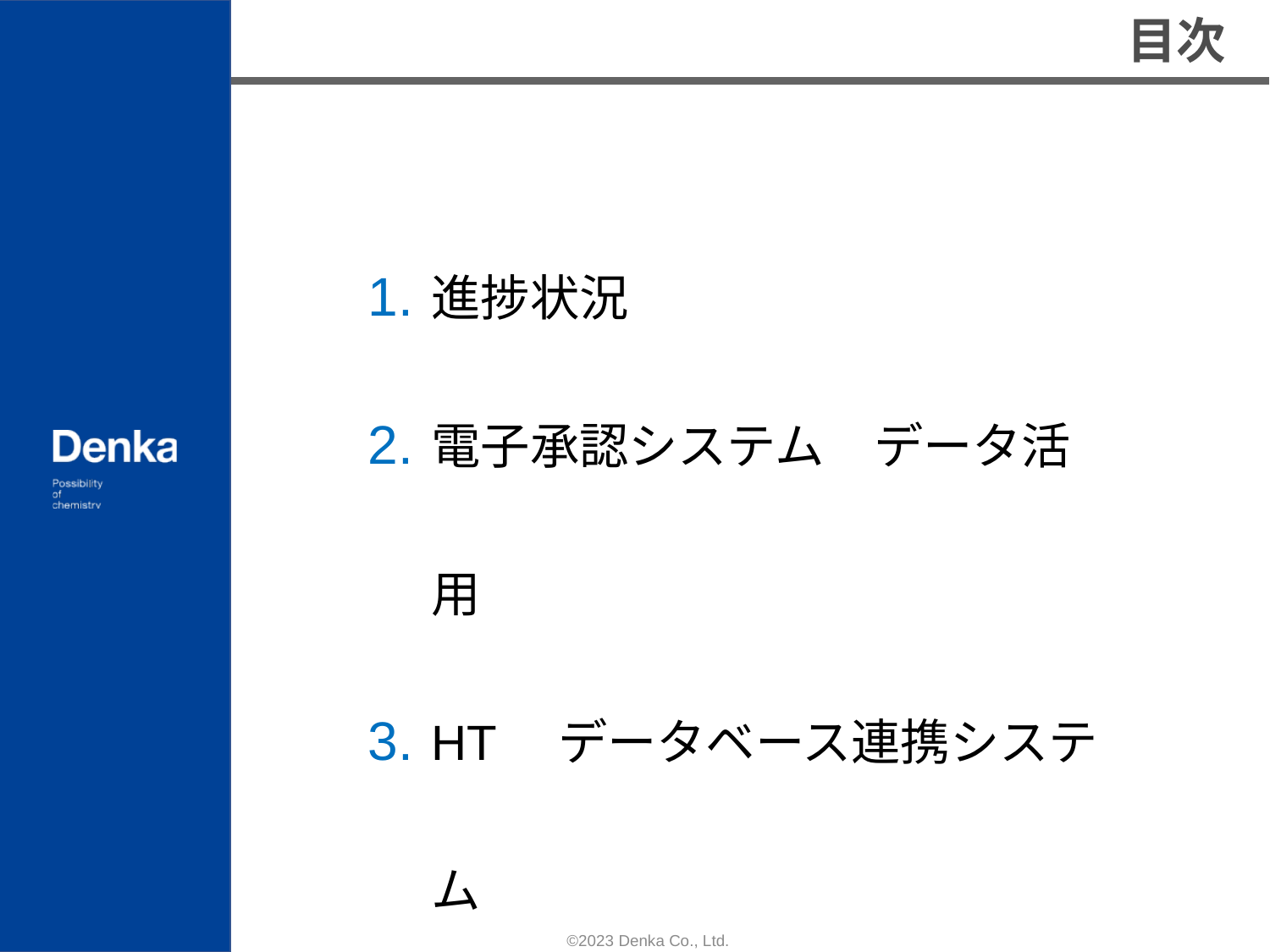

進捗状況
電子承認システム　データ活用
HT　データベース連携システム
今後の予定